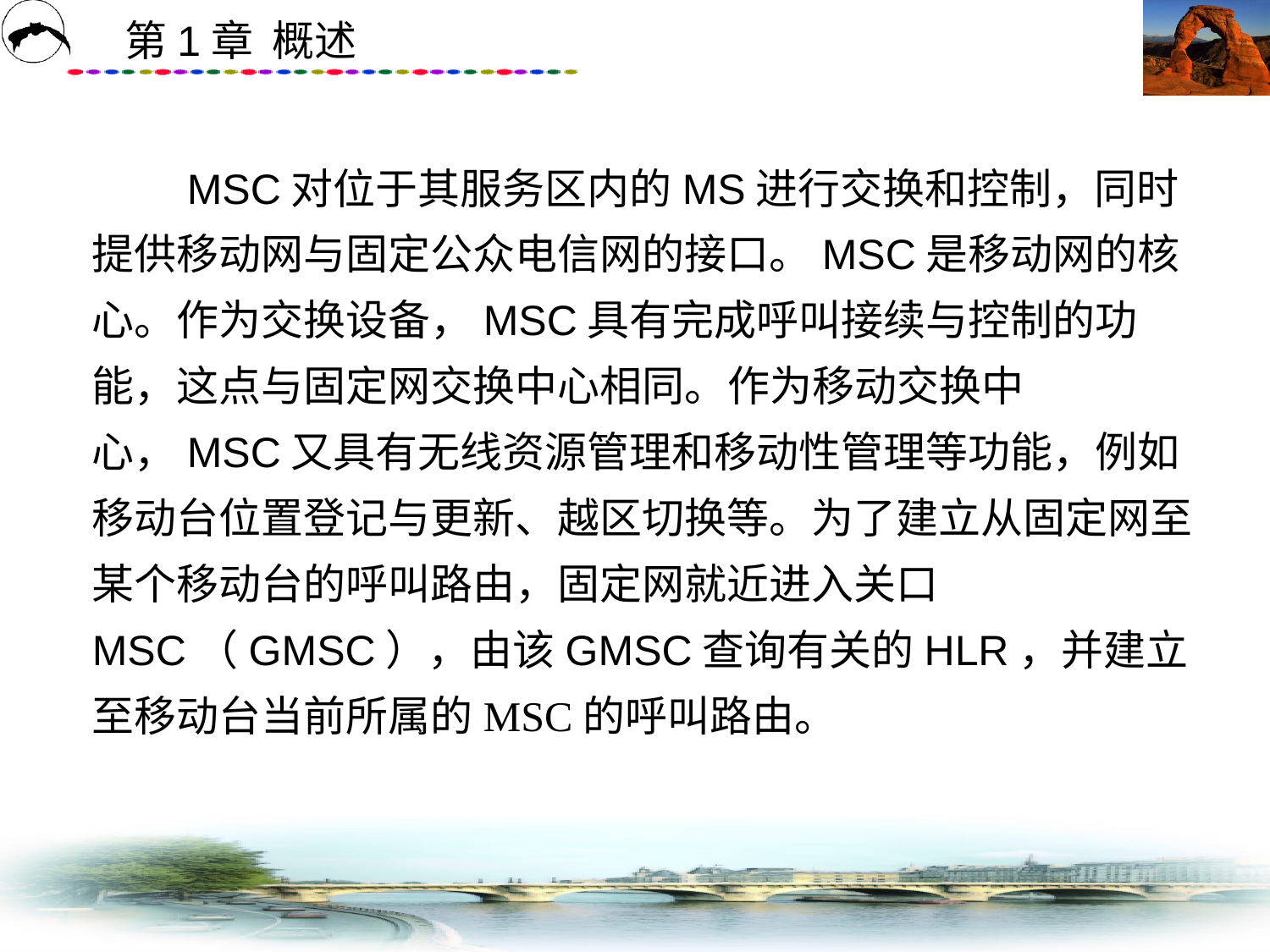

# MSC对位于其服务区内的MS进行交换和控制，同时提供移动网与固定公众电信网的接口。MSC是移动网的核心。作为交换设备，MSC具有完成呼叫接续与控制的功能，这点与固定网交换中心相同。作为移动交换中心，MSC又具有无线资源管理和移动性管理等功能，例如移动台位置登记与更新、越区切换等。为了建立从固定网至某个移动台的呼叫路由，固定网就近进入关口MSC（GMSC），由该GMSC查询有关的HLR，并建立至移动台当前所属的MSC的呼叫路由。